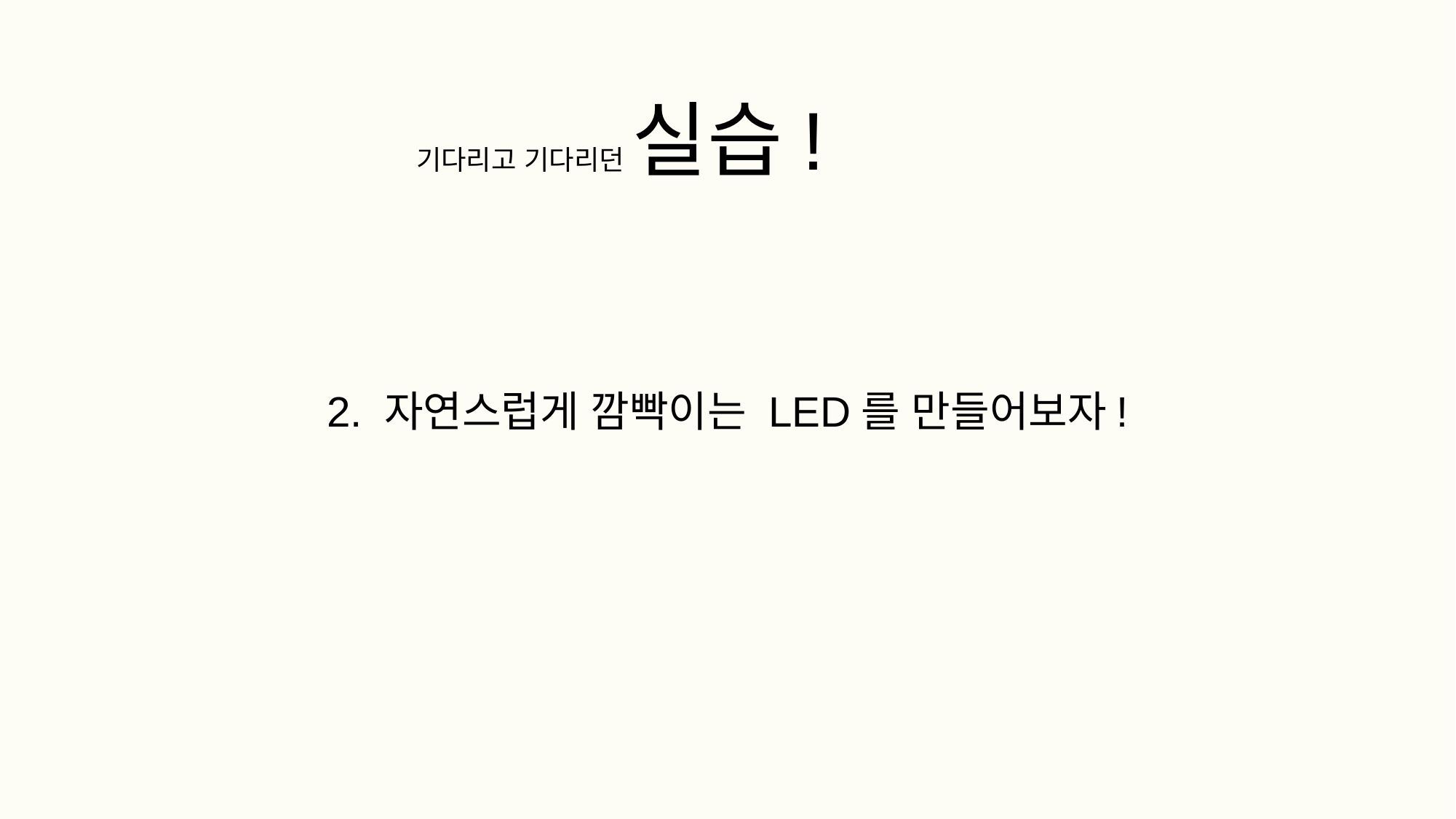

기다리고 기다리던 실습!
2. 자연스럽게 깜빡이는 LED를 만들어보자!